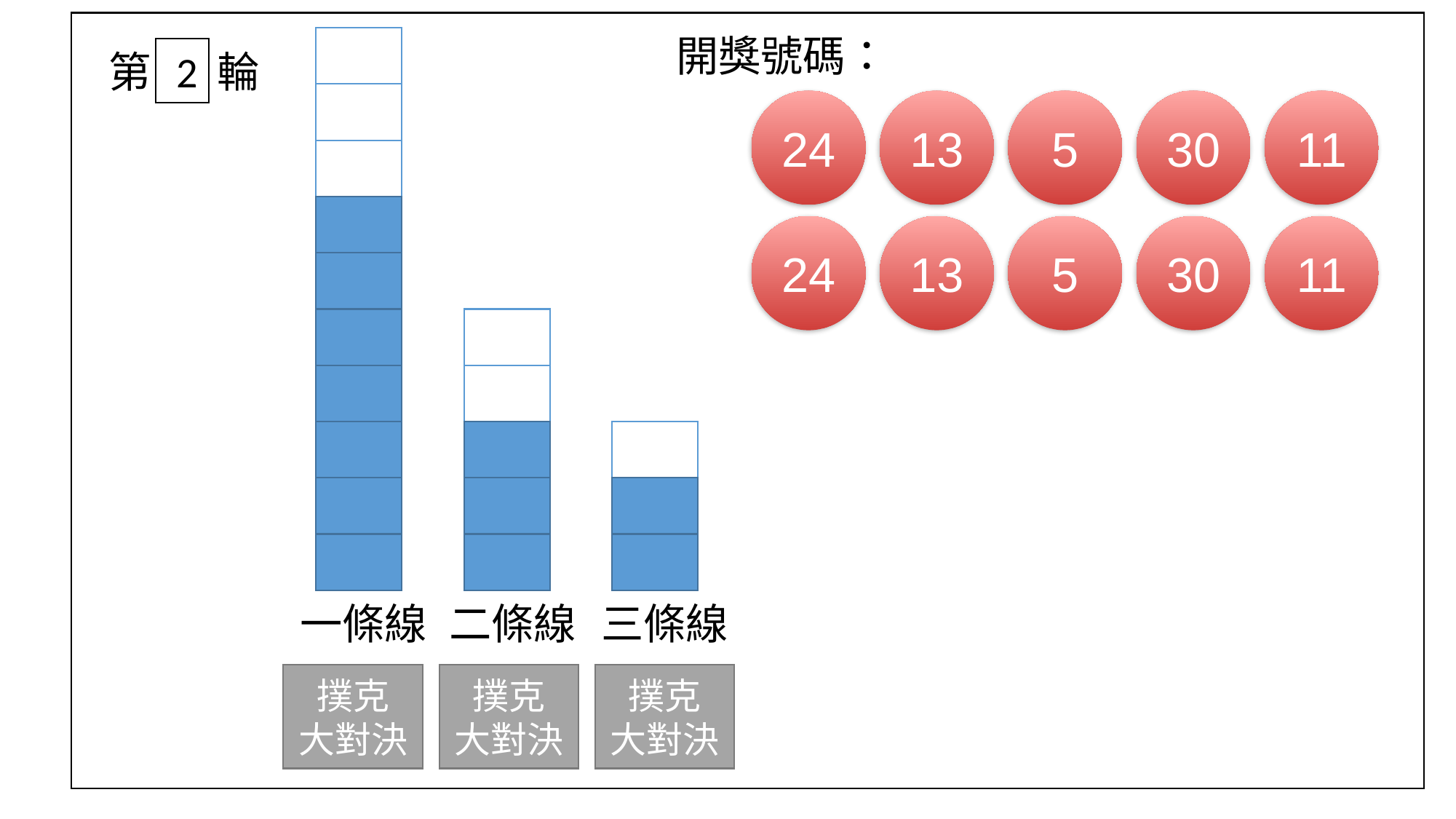

# 開獎頁

開獎號碼：

 2
第       輪

24
13
5
30
11

24
13
5
30
11

一條線
二條線
三條線
撲克
大對決
撲克
大對決
撲克
大對決